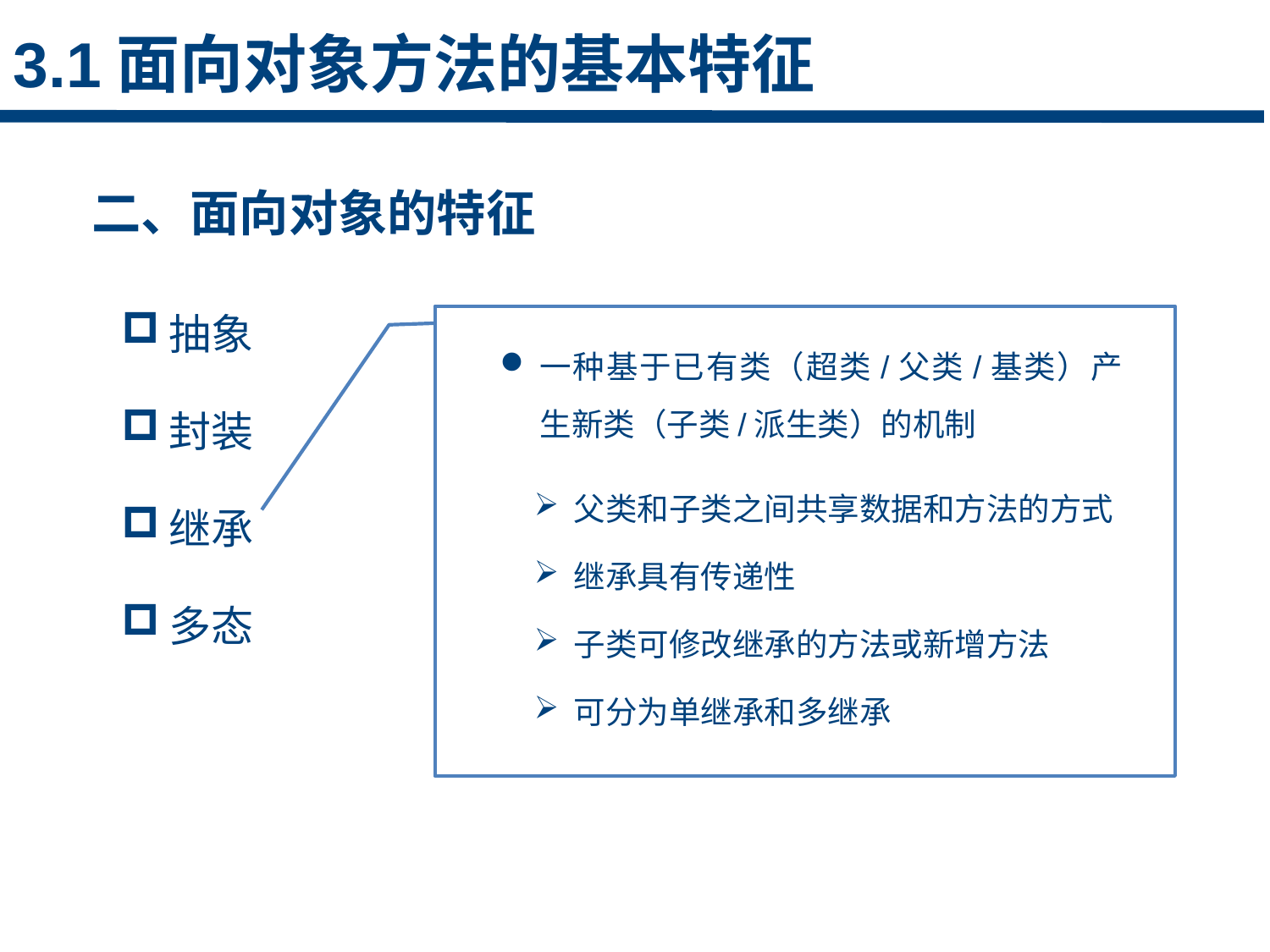

3.1面向对象方法的基本特征
二、面向对象的特征
点击添加文本
抽象
封装
继承
多态

一种基于已有类（超类/父类/基类）产生新类（子类/派生类）的机制
点击添加文本
父类和子类之间共享数据和方法的方式
继承具有传递性
子类可修改继承的方法或新增方法
可分为单继承和多继承
点击添加文本
点击添加文本